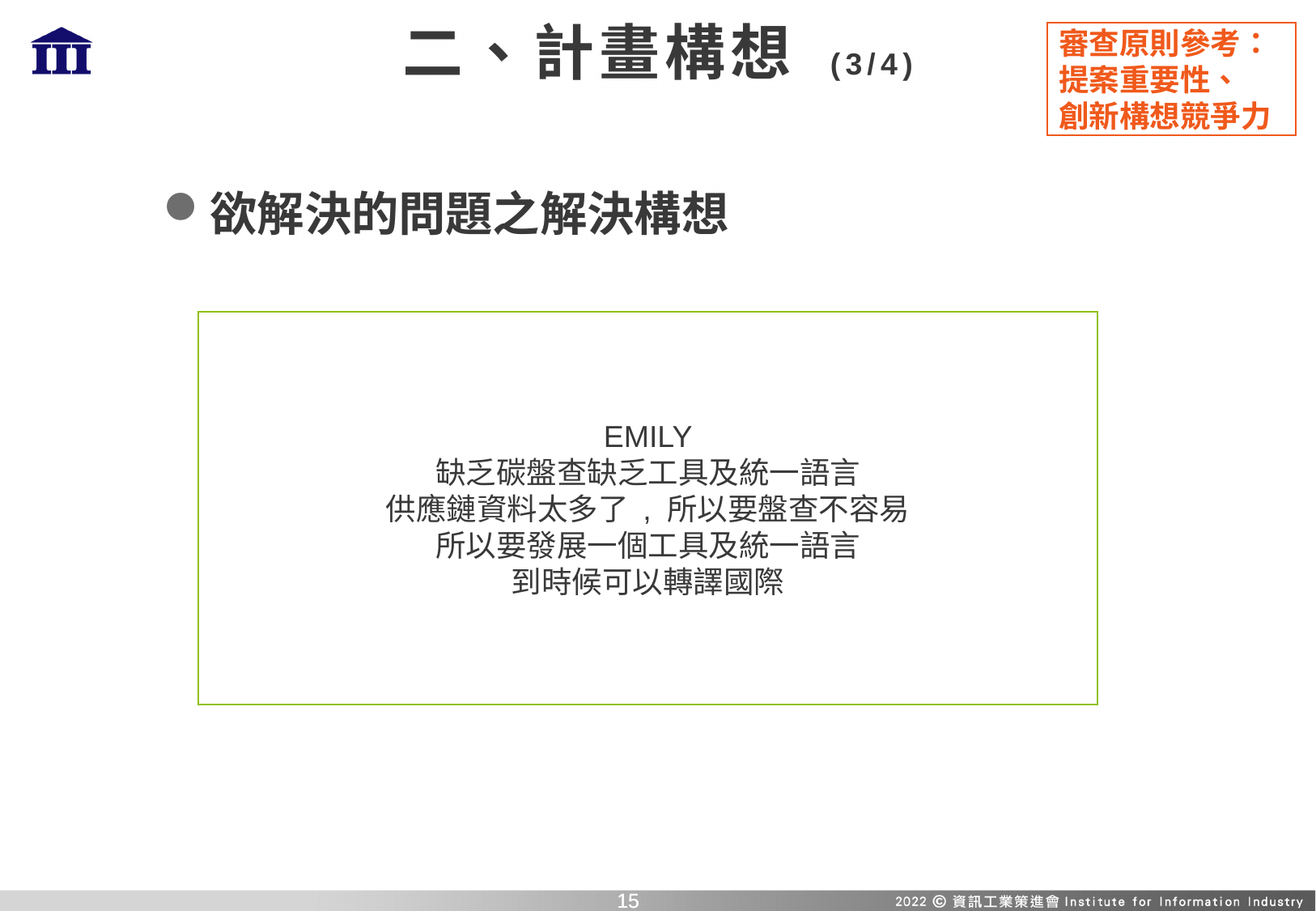

# 二、計畫構想 (3/4)
審查原則參考：
提案重要性、
創新構想競爭力
欲解決的問題之解決構想
EMILY
缺乏碳盤查缺乏工具及統一語言
供應鏈資料太多了 , 所以要盤查不容易
所以要發展一個工具及統一語言
到時候可以轉譯國際